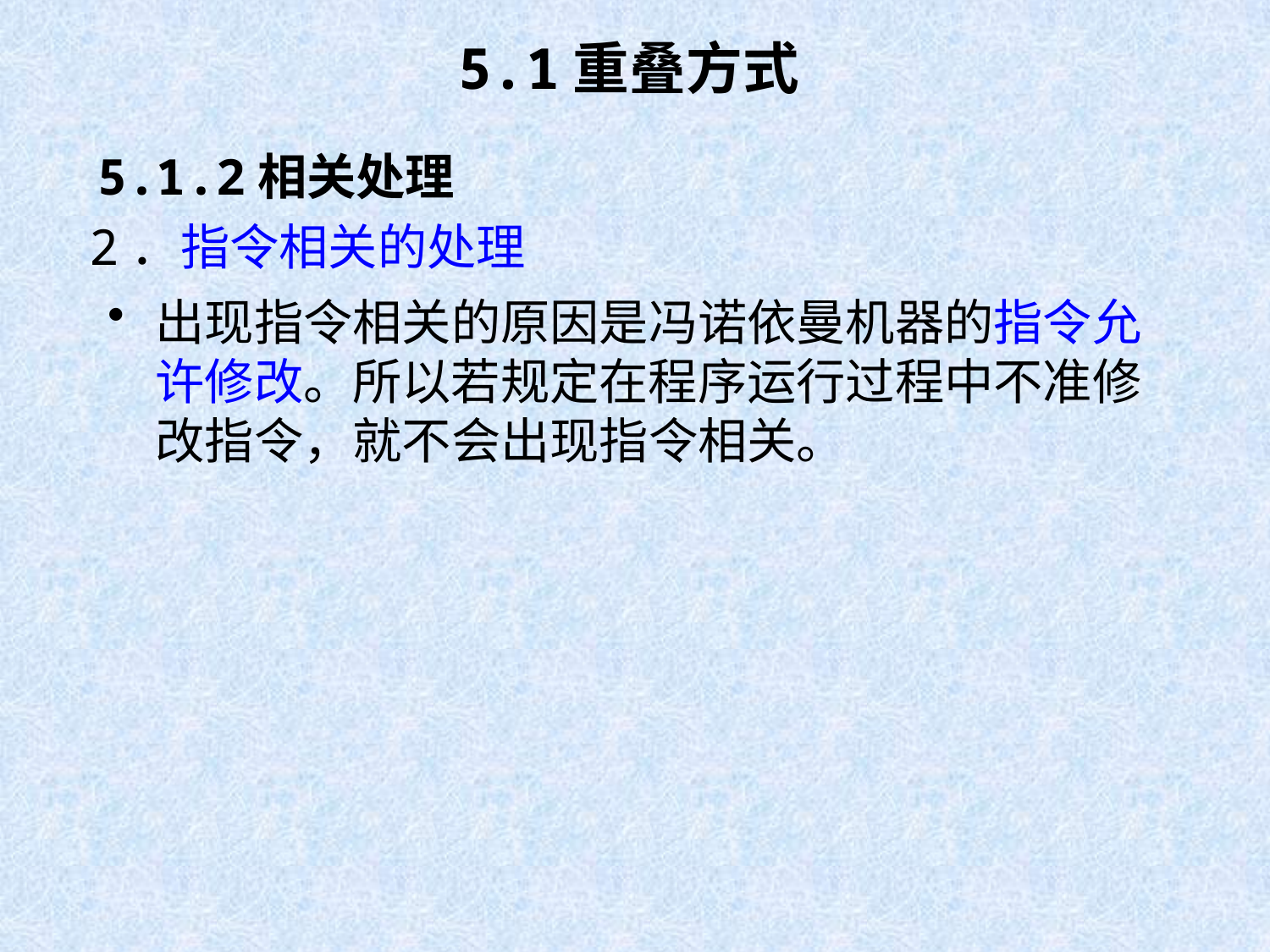

# 5.1重叠方式
5.1.2相关处理
2．指令相关的处理
出现指令相关的原因是冯诺依曼机器的指令允许修改。所以若规定在程序运行过程中不准修改指令，就不会出现指令相关。